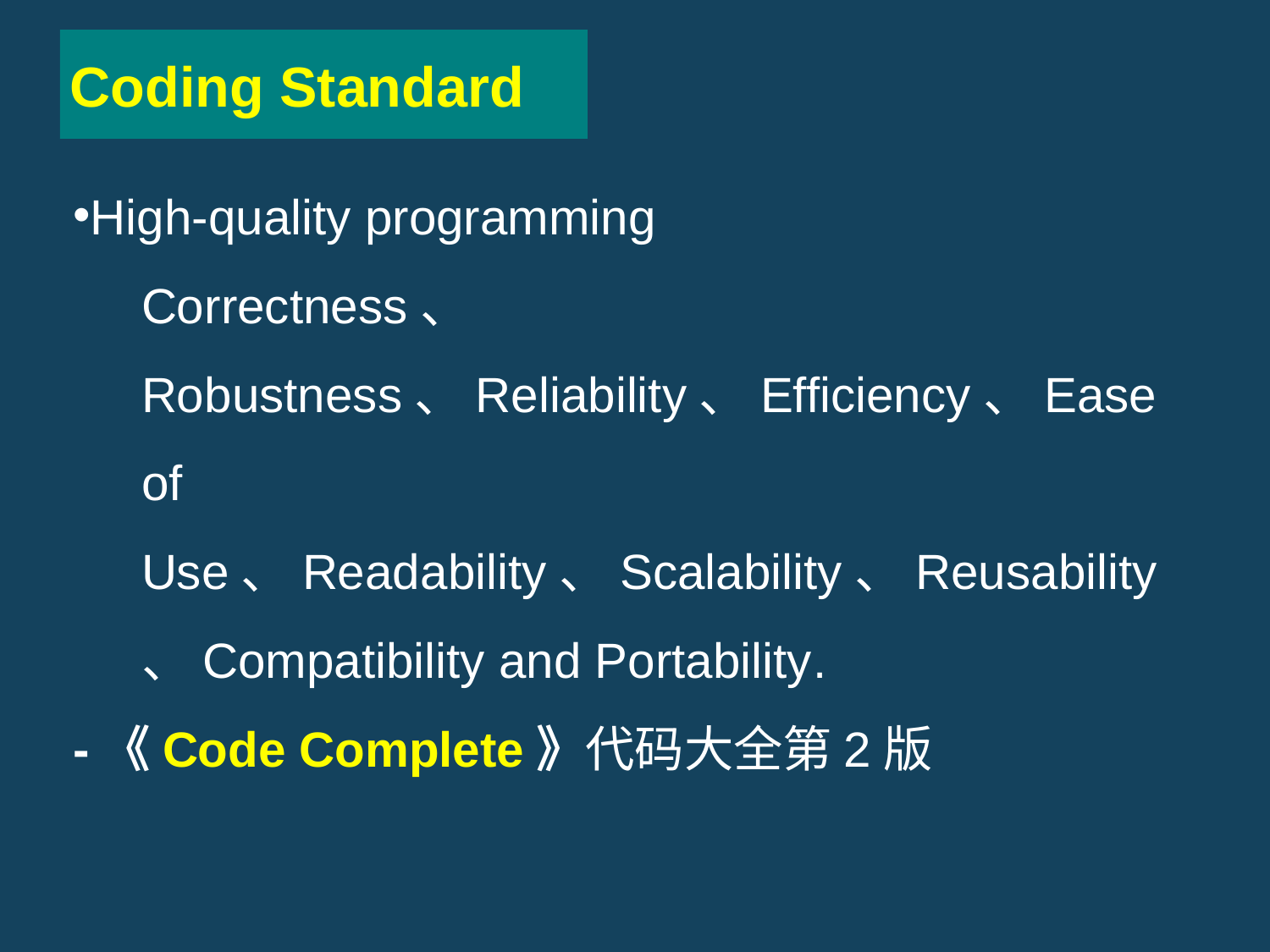

Coding Standard
High-quality programming
Correctness、 Robustness、Reliability、Efficiency、Ease of Use、Readability、Scalability、Reusability、Compatibility and Portability.
-《Code Complete》代码大全第2版